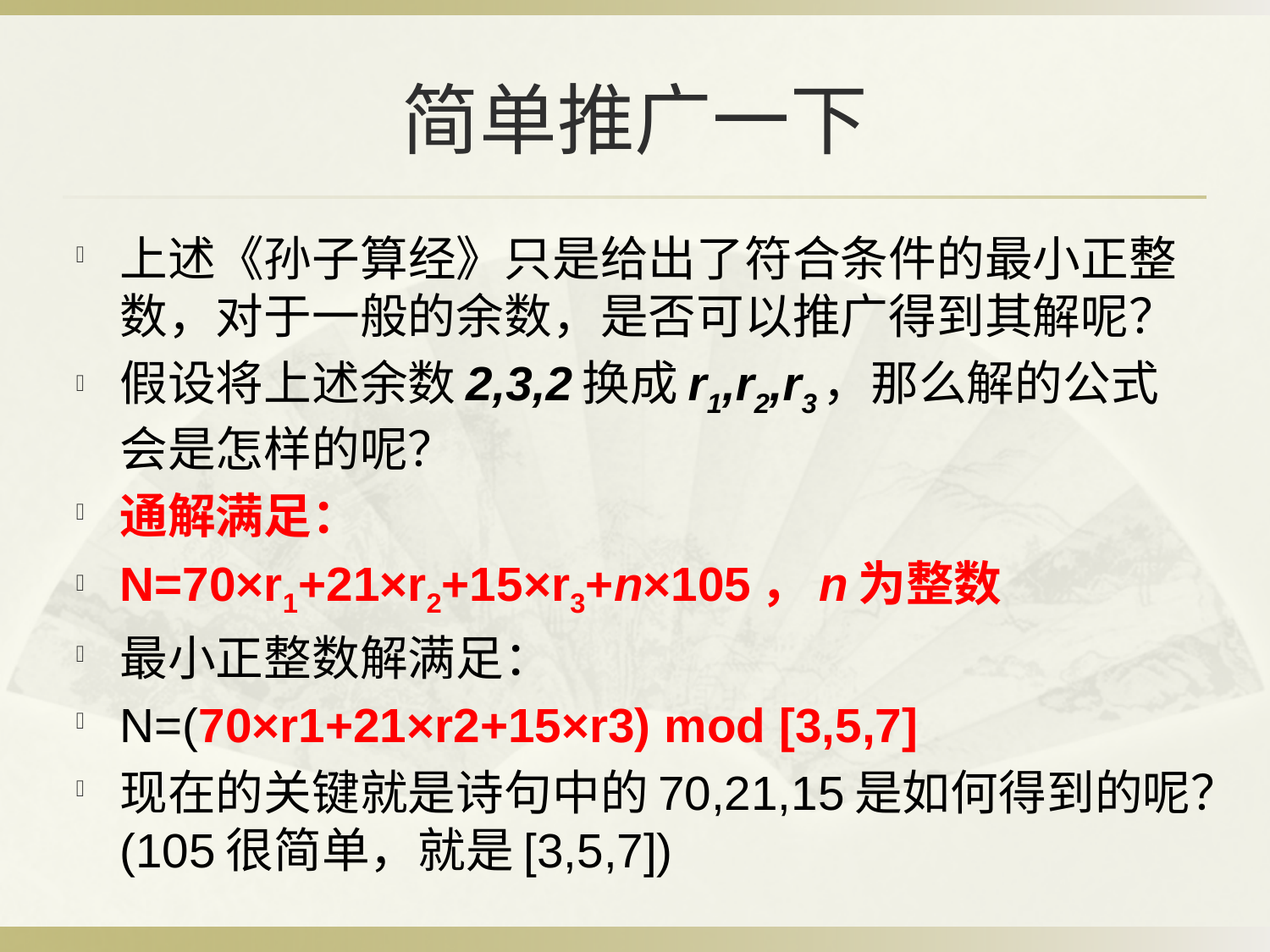

# 简单推广一下
上述《孙子算经》只是给出了符合条件的最小正整数，对于一般的余数，是否可以推广得到其解呢？
假设将上述余数2,3,2换成r1,r2,r3，那么解的公式会是怎样的呢？
通解满足：
N=70×r1+21×r2+15×r3+n×105，n为整数
最小正整数解满足：
N=(70×r1+21×r2+15×r3) mod [3,5,7]
现在的关键就是诗句中的70,21,15是如何得到的呢？(105很简单，就是[3,5,7])